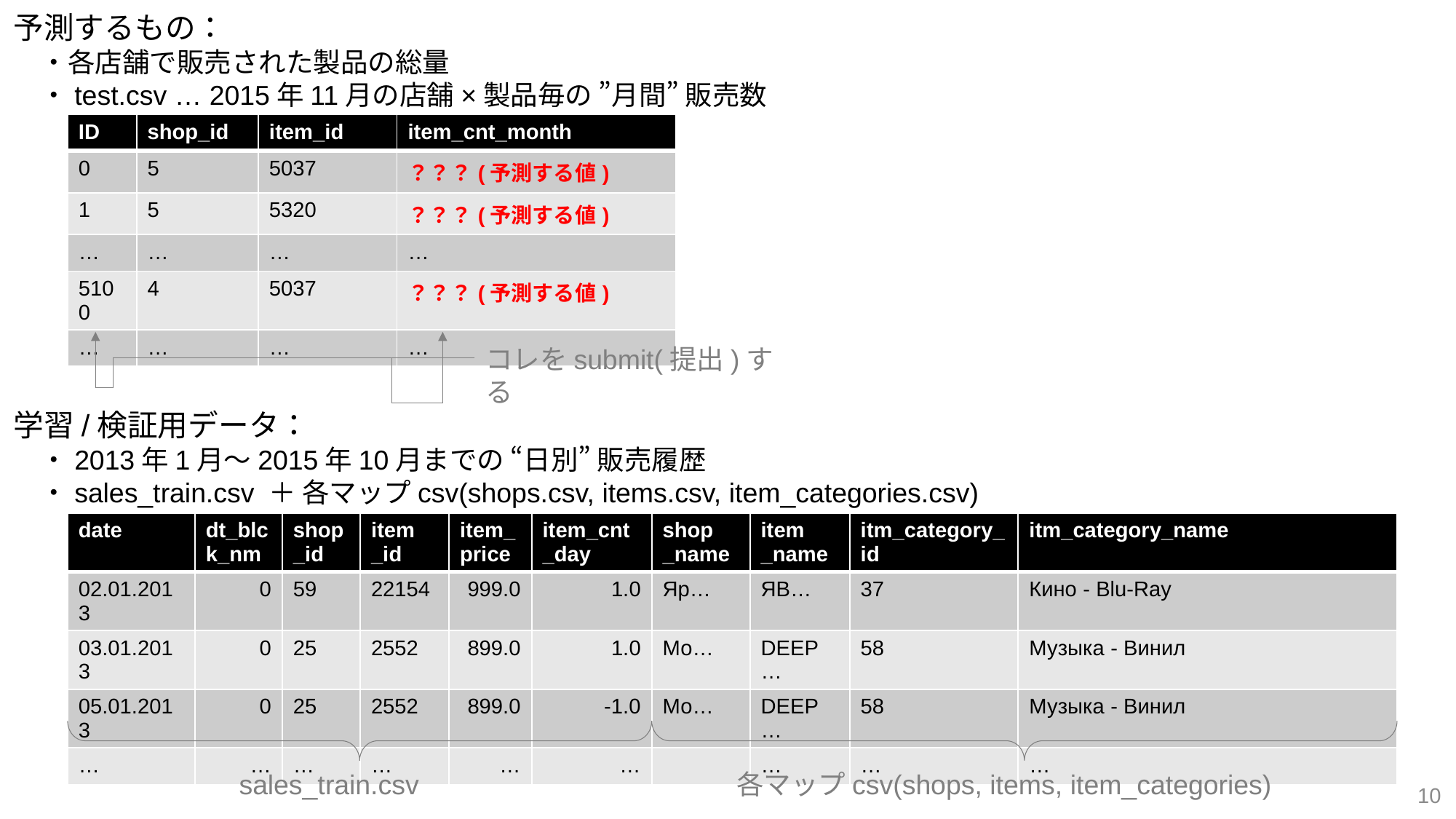

予測するもの：
　・各店舗で販売された製品の総量
　・test.csv … 2015年11月の店舗×製品毎の ”月間” 販売数

| ID | shop\_id | item\_id | item\_cnt\_month |
| --- | --- | --- | --- |
| 0 | 5 | 5037 | ？？？(予測する値) |
| 1 | 5 | 5320 | ？？？(予測する値) |
| … | … | … | … |
| 5100 | 4 | 5037 | ？？？(予測する値) |
| … | … | … | … |

コレをsubmit(提出)する

学習/検証用データ：
　・2013年1月～2015年10月までの “日別” 販売履歴
　・sales_train.csv ＋ 各マップcsv(shops.csv, items.csv, item_categories.csv)

| date | dt\_blck\_nm | shop\_id | item \_id | item\_price | item\_cnt\_day | shop \_name | item \_name | itm\_category\_id | itm\_category\_name |
| --- | --- | --- | --- | --- | --- | --- | --- | --- | --- |
| 02.01.2013 | 0 | 59 | 22154 | 999.0 | 1.0 | Яр… | ЯВ… | 37 | Кино - Blu-Ray |
| 03.01.2013 | 0 | 25 | 2552 | 899.0 | 1.0 | Мо… | DEEP… | 58 | Музыка - Винил |
| 05.01.2013 | 0 | 25 | 2552 | 899.0 | -1.0 | Мо… | DEEP… | 58 | Музыка - Винил |
| … | … | … | … | … | … |  | … | … | … |
sales_train.csv
各マップcsv(shops, items, item_categories)
10